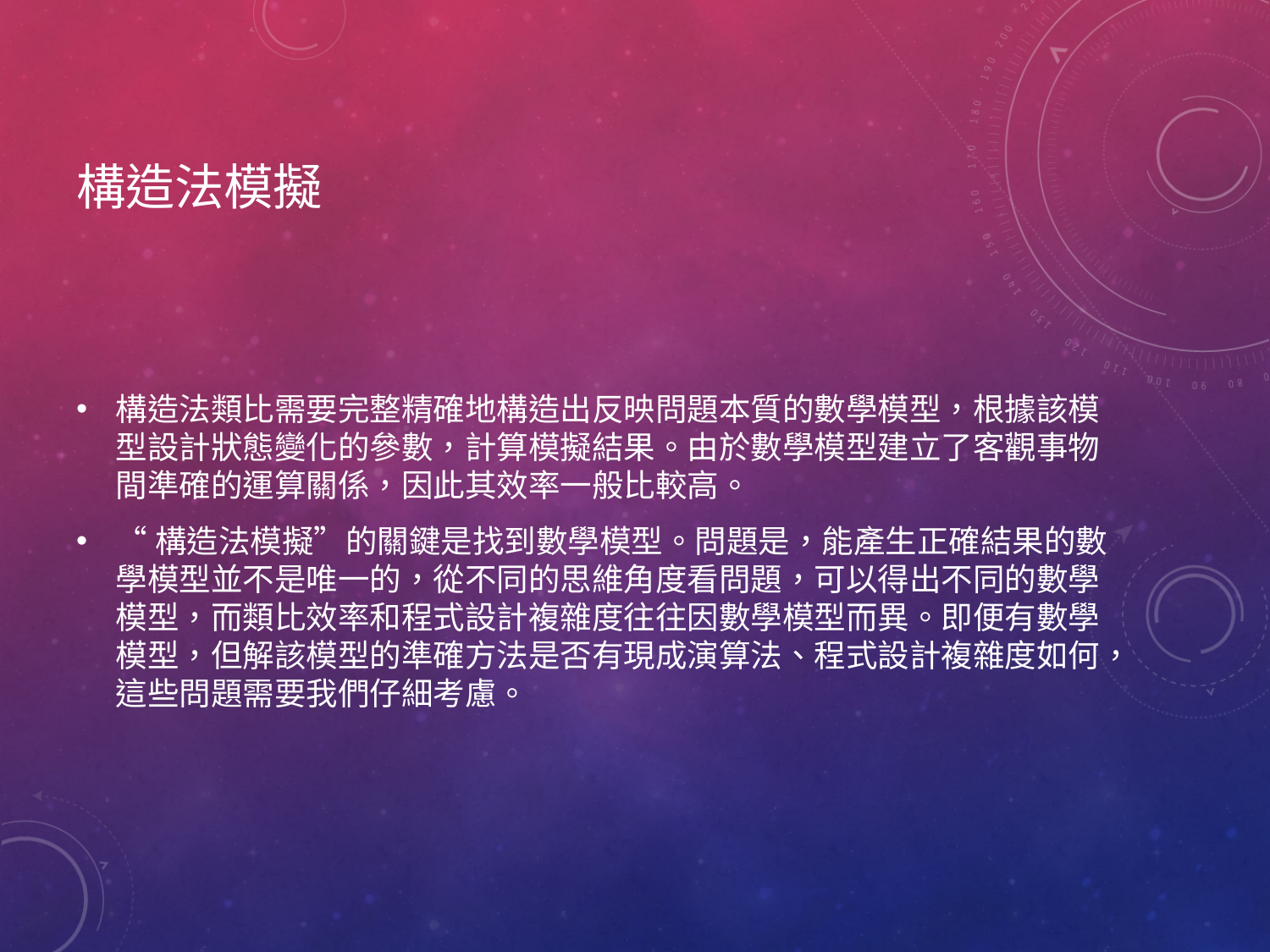

# 構造法模擬
構造法類比需要完整精確地構造出反映問題本質的數學模型，根據該模型設計狀態變化的參數，計算模擬結果。由於數學模型建立了客觀事物間準確的運算關係，因此其效率一般比較高。
“構造法模擬”的關鍵是找到數學模型。問題是，能產生正確結果的數學模型並不是唯一的，從不同的思維角度看問題，可以得出不同的數學模型，而類比效率和程式設計複雜度往往因數學模型而異。即便有數學模型，但解該模型的準確方法是否有現成演算法、程式設計複雜度如何，這些問題需要我們仔細考慮。